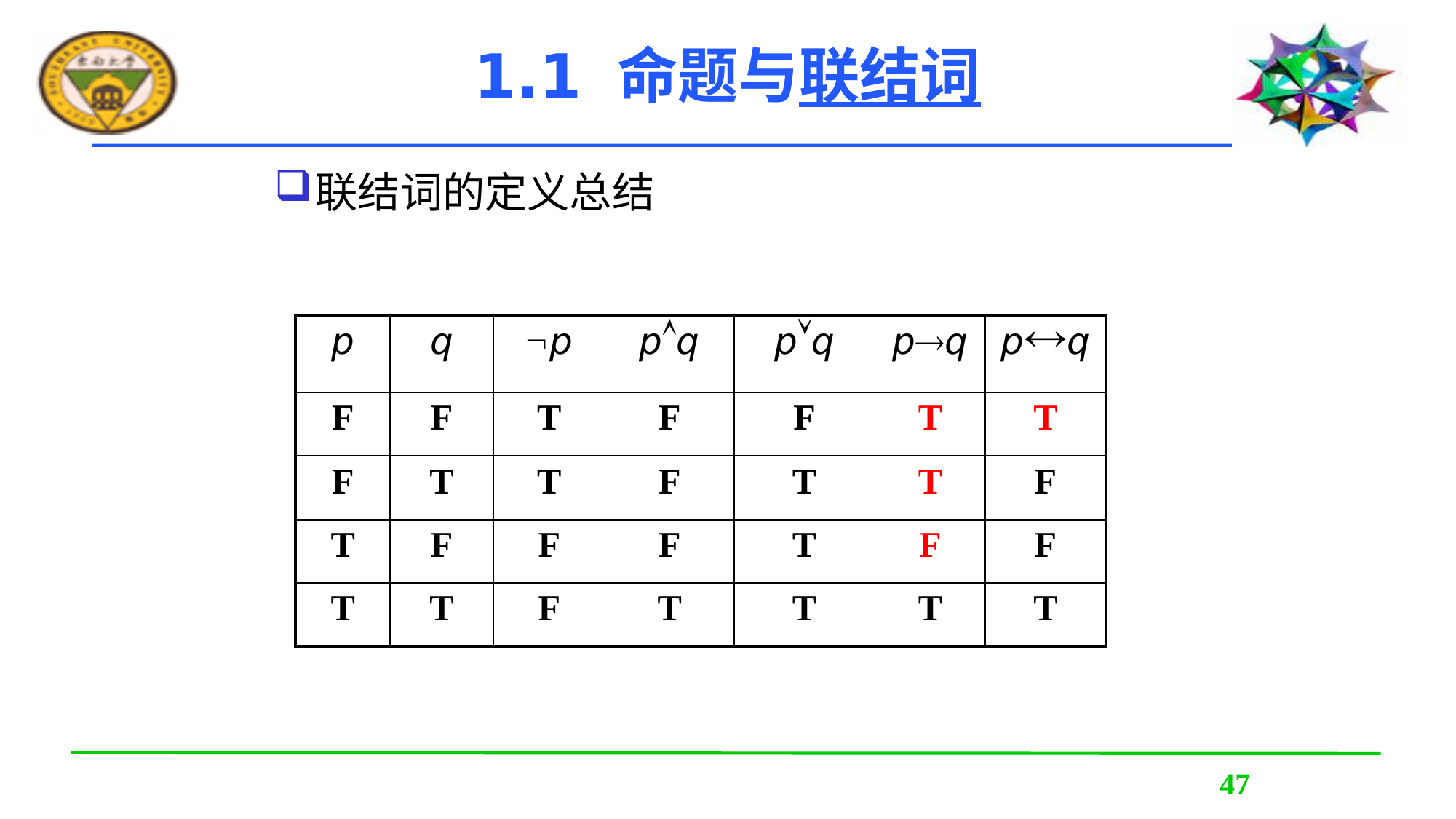

# 1.1 命题与联结词
联结词的定义总结
| p | q | ¬p | p∧q | p∨q | p→q | p↔q |
| --- | --- | --- | --- | --- | --- | --- |
| F | F | T | F | F | T | T |
| F | T | T | F | T | T | F |
| T | F | F | F | T | F | F |
| T | T | F | T | T | T | T |